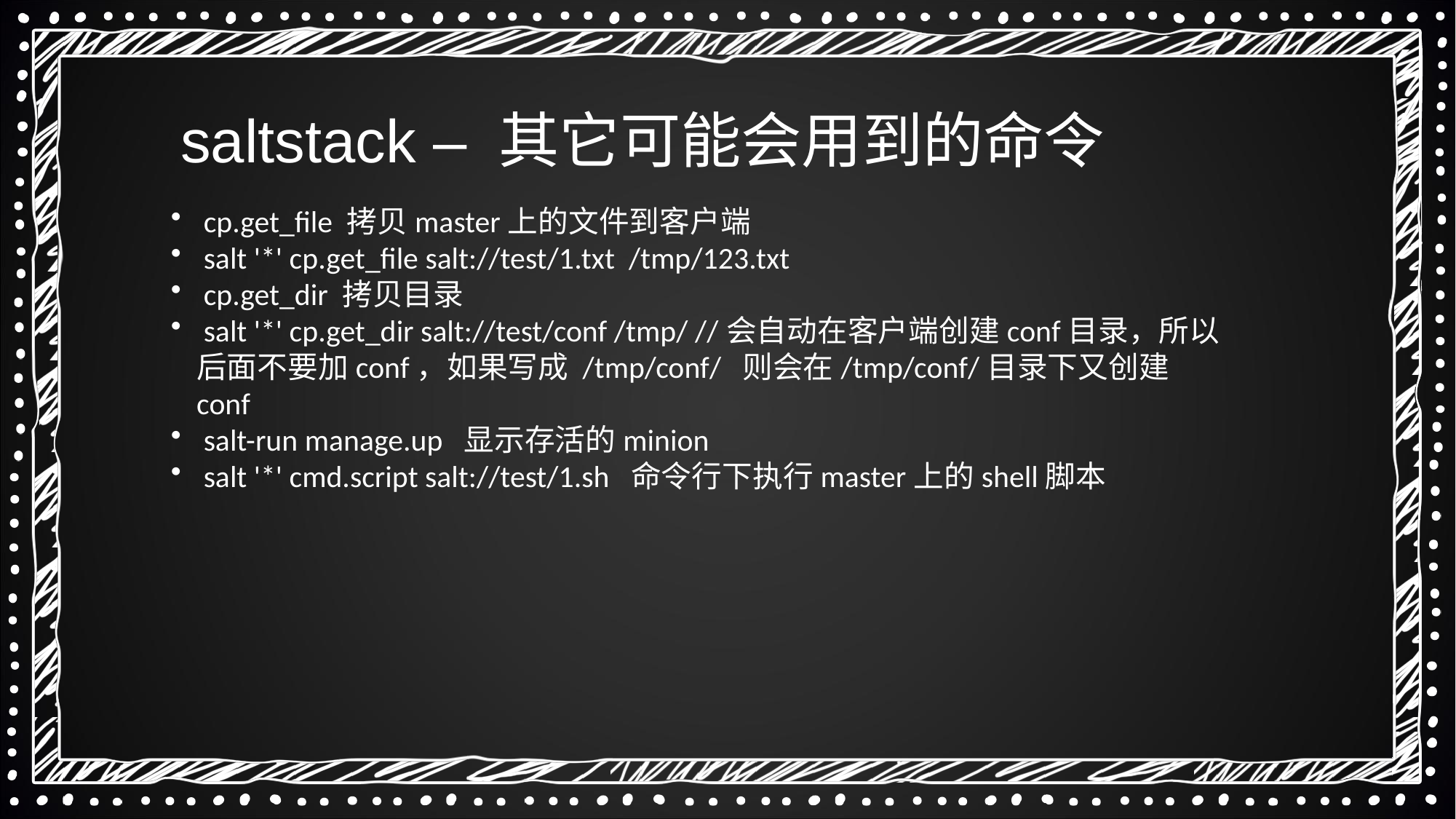

saltstack – 其它可能会用到的命令
 cp.get_file 拷贝master上的文件到客户端
 salt '*' cp.get_file salt://test/1.txt  /tmp/123.txt
 cp.get_dir 拷贝目录
 salt '*' cp.get_dir salt://test/conf /tmp/ //会自动在客户端创建conf目录，所以后面不要加conf，如果写成 /tmp/conf/  则会在/tmp/conf/目录下又创建conf
 salt-run manage.up  显示存活的minion
 salt '*' cmd.script salt://test/1.sh  命令行下执行master上的shell脚本